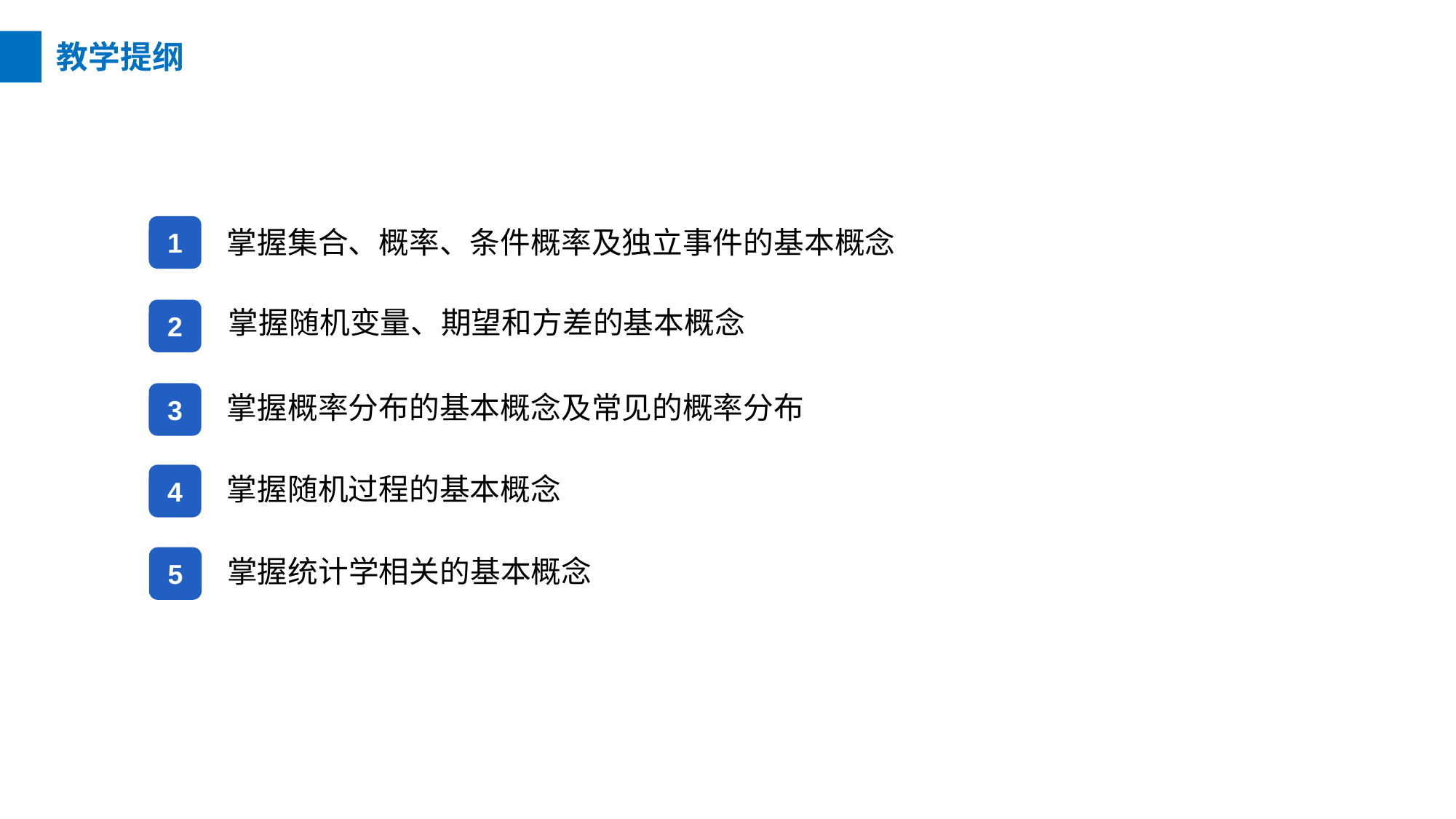

教学提纲
1
掌握集合、概率、条件概率及独立事件的基本概念
掌握随机变量、期望和方差的基本概念
2

3
掌握概率分布的基本概念及常见的概率分布
4
掌握随机过程的基本概念
5
掌握统计学相关的基本概念